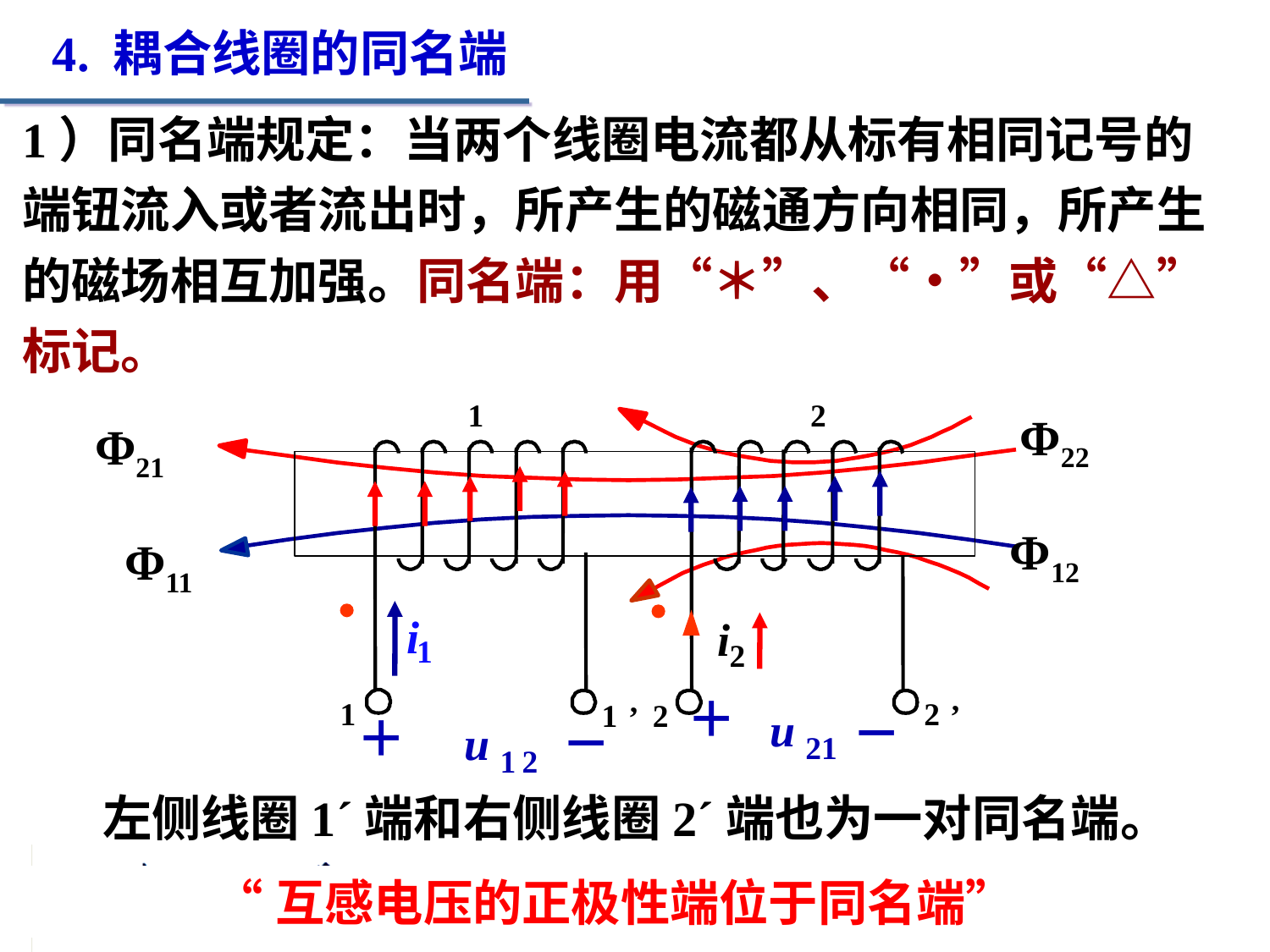

4. 耦合线圈的同名端
1）同名端规定：当两个线圈电流都从标有相同记号的端钮流入或者流出时，所产生的磁通方向相同，所产生的磁场相互加强。同名端：用“＊”、“•”或“△”标记。

1
2

1
2
’
1
2
’
Φ22

Φ21

Φ12
Φ11

i
1

i
2

 ＋
 －
 ＋
 －
u
21

u
1
2
左侧线圈1ˊ端和右侧线圈2ˊ端也为一对同名端。
                  “互感电压的正极性端位于同名端”